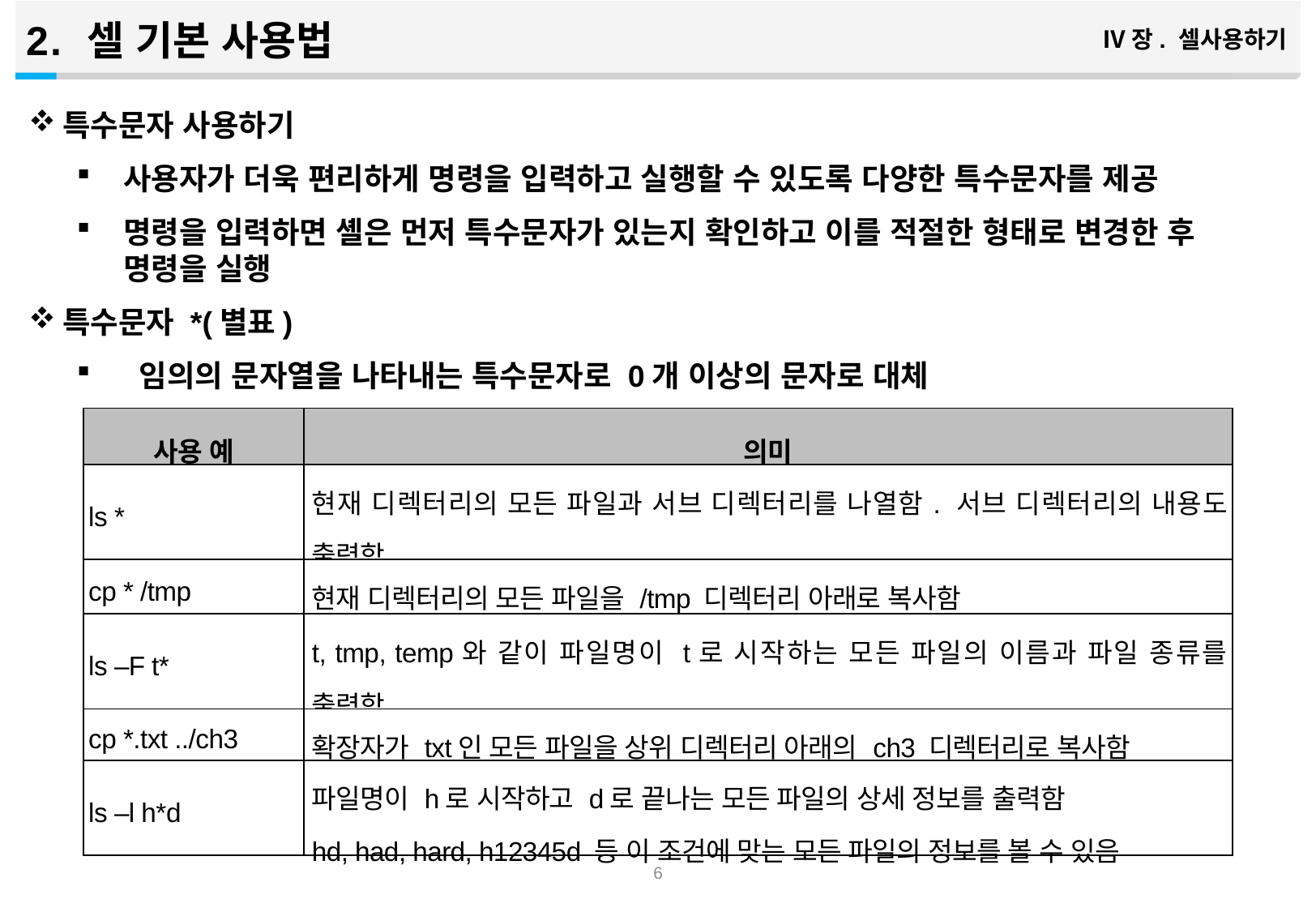

셀 기본 사용법
Ⅳ장. 셀사용하기
특수문자 사용하기
사용자가 더욱 편리하게 명령을 입력하고 실행할 수 있도록 다양한 특수문자를 제공
명령을 입력하면 셸은 먼저 특수문자가 있는지 확인하고 이를 적절한 형태로 변경한 후 명령을 실행
특수문자 *(별표)
 임의의 문자열을 나타내는 특수문자로 0개 이상의 문자로 대체
| 사용 예 | 의미 |
| --- | --- |
| ls \* | 현재 디렉터리의 모든 파일과 서브 디렉터리를 나열함. 서브 디렉터리의 내용도 출력함 |
| cp \* /tmp | 현재 디렉터리의 모든 파일을 /tmp 디렉터리 아래로 복사함 |
| ls –F t\* | t, tmp, temp와 같이 파일명이 t로 시작하는 모든 파일의 이름과 파일 종류를 출력함 |
| cp \*.txt ../ch3 | 확장자가 txt인 모든 파일을 상위 디렉터리 아래의 ch3 디렉터리로 복사함 |
| ls –l h\*d | 파일명이 h로 시작하고 d로 끝나는 모든 파일의 상세 정보를 출력함 hd, had, hard, h12345d 등 이 조건에 맞는 모든 파일의 정보를 볼 수 있음 |
6